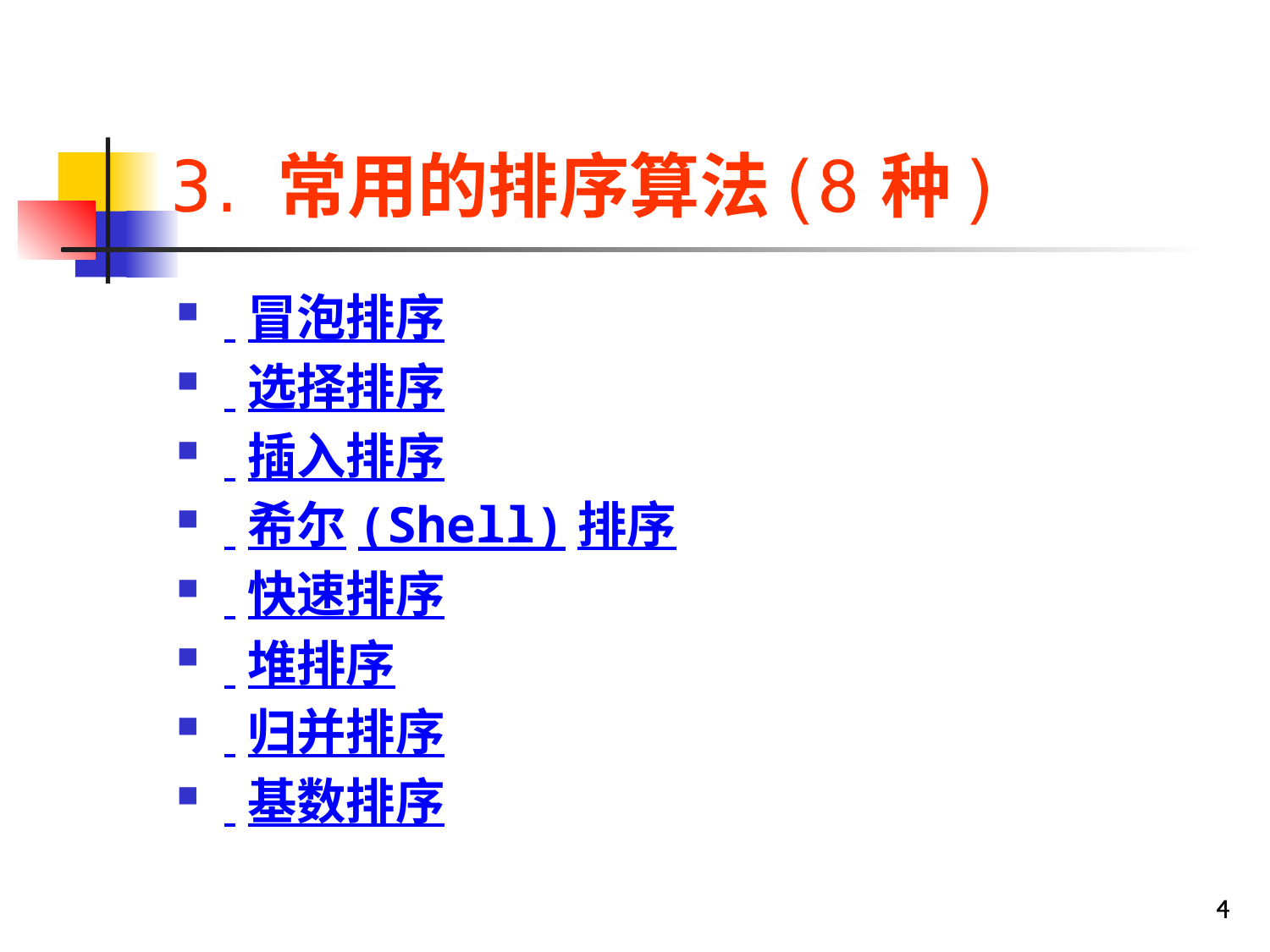

# 3. 常用的排序算法(8种)
 冒泡排序
 选择排序
 插入排序
 希尔(Shell)排序
 快速排序
 堆排序
 归并排序
 基数排序

4